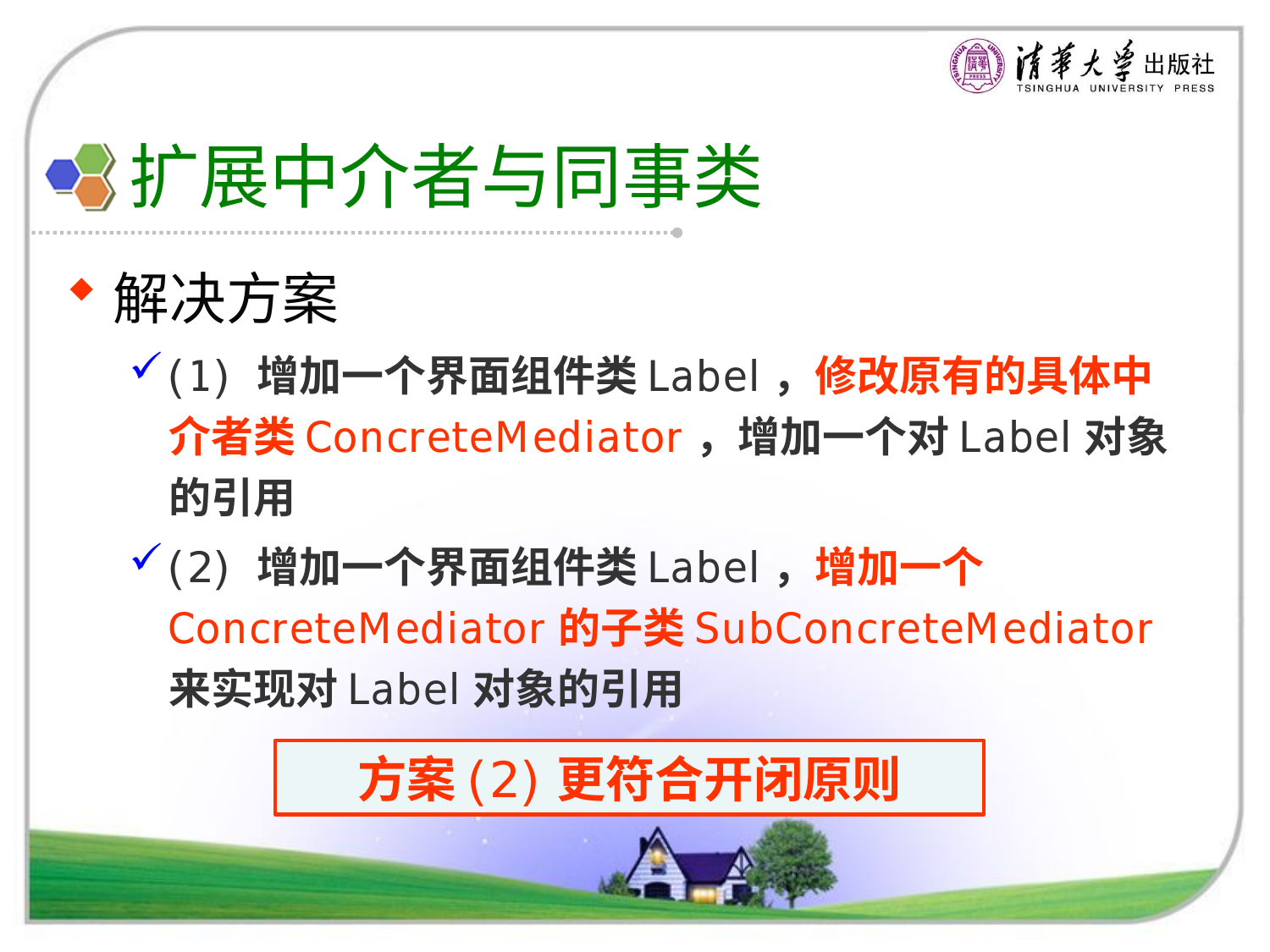

# 扩展中介者与同事类
解决方案
(1) 增加一个界面组件类Label，修改原有的具体中介者类ConcreteMediator，增加一个对Label对象的引用
(2) 增加一个界面组件类Label，增加一个ConcreteMediator的子类SubConcreteMediator来实现对Label对象的引用
方案(2)更符合开闭原则